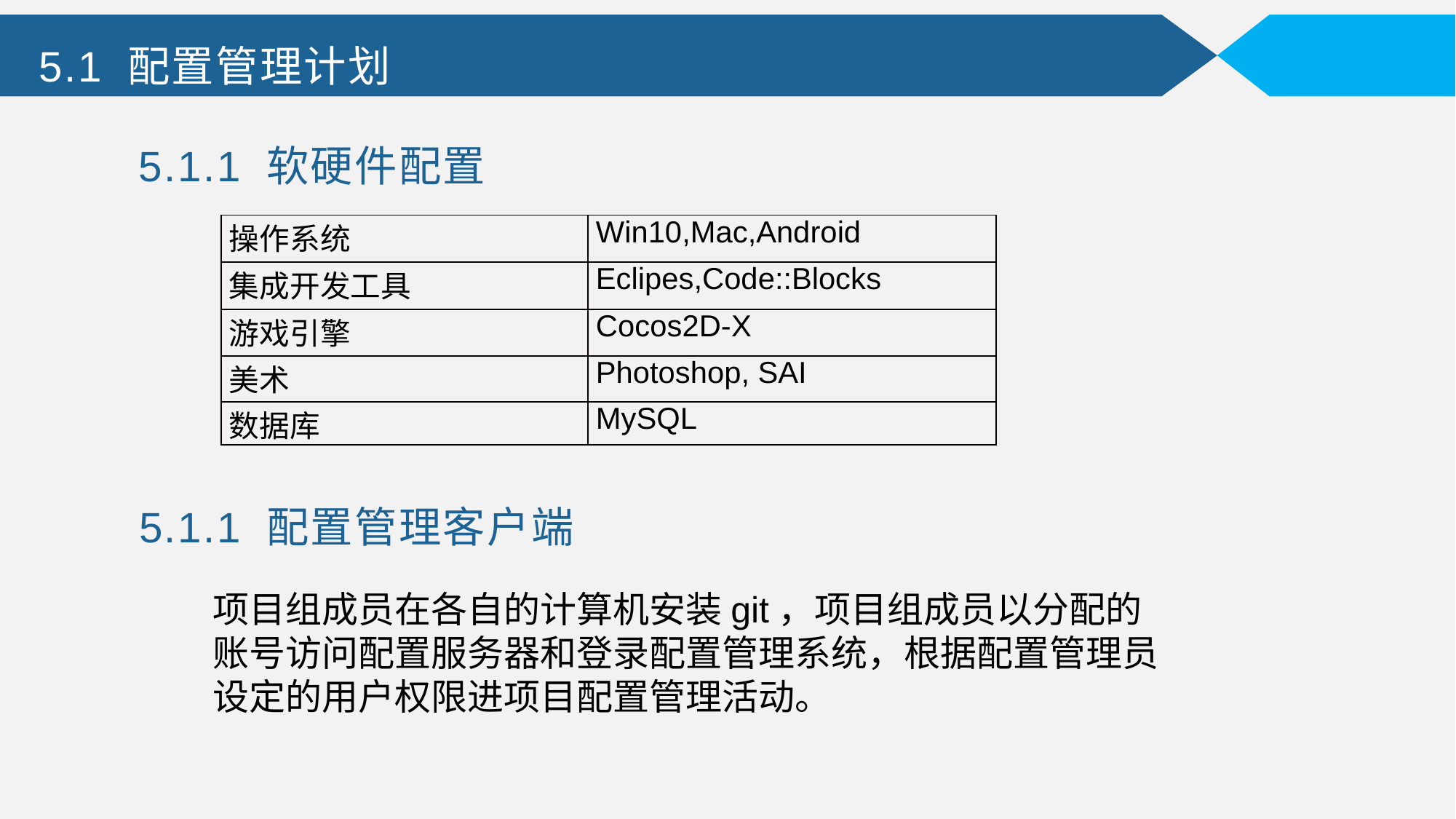

5.1 配置管理计划

5.1.1 软硬件配置
| 操作系统 | Win10,Mac,Android |
| --- | --- |
| 集成开发工具 | Eclipes,Code::Blocks |
| 游戏引擎 | Cocos2D-X |
| 美术 | Photoshop, SAI |
| 数据库 | MySQL |
5.1.1 配置管理客户端
项目组成员在各自的计算机安装git，项目组成员以分配的账号访问配置服务器和登录配置管理系统，根据配置管理员设定的用户权限进项目配置管理活动。